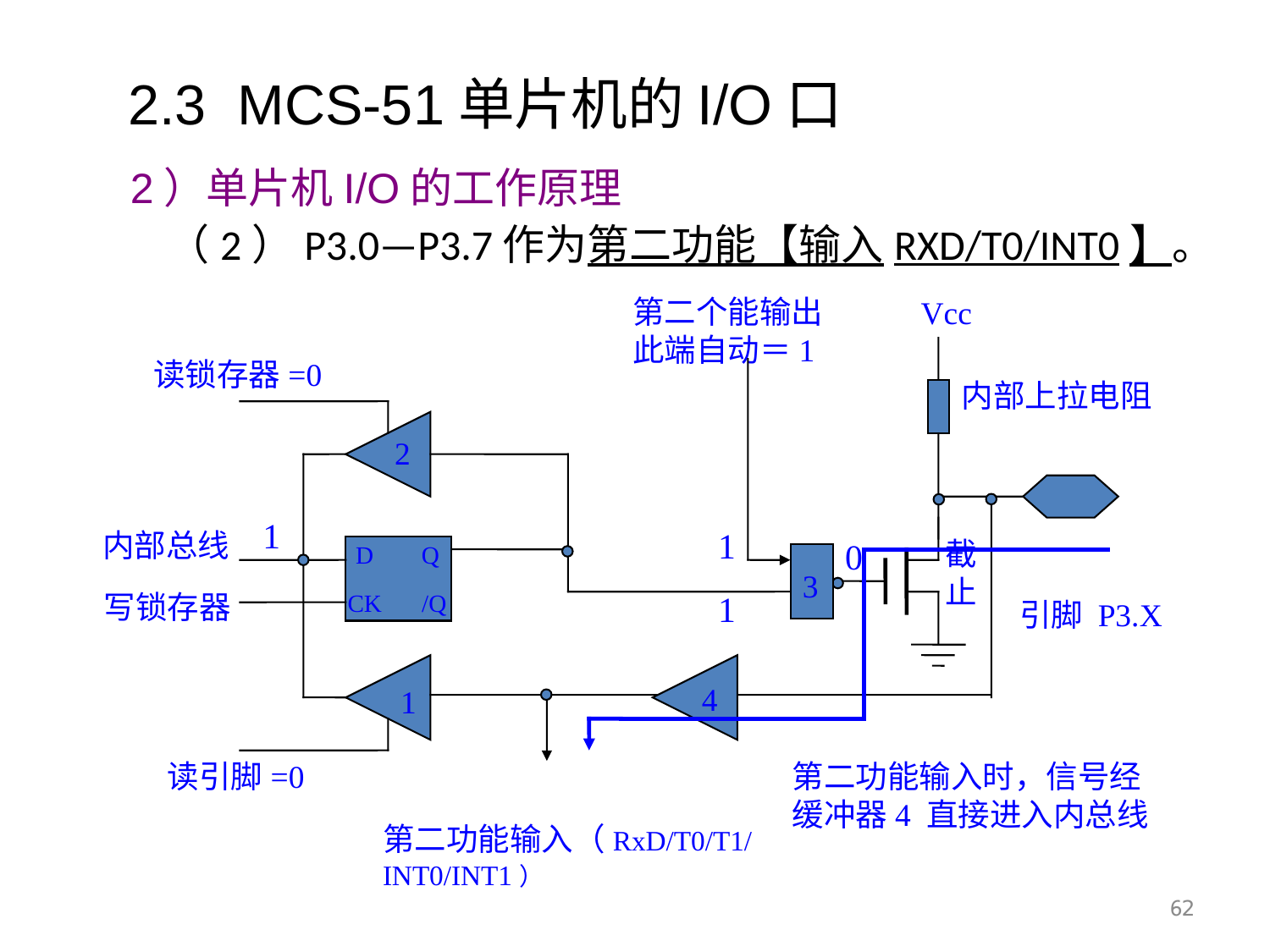

# 2.3  MCS-51单片机的I/O口
2）单片机I/O的工作原理
   （2）P3.0—P3.7作为第二功能【输入RXD/T0/INT0】。
第二个能输出此端自动＝1
Vcc

读锁存器=0

内部上拉电阻

2

1
1

内部总线
0
截止
D
Q

3

写锁存器
CK
/Q
1

引脚 P3.X

4
1

读引脚=0

第二功能输入时，信号经缓冲器4 直接进入内总线
        第二功能输入（RxD/T0/T1/INT0/INT1）
62